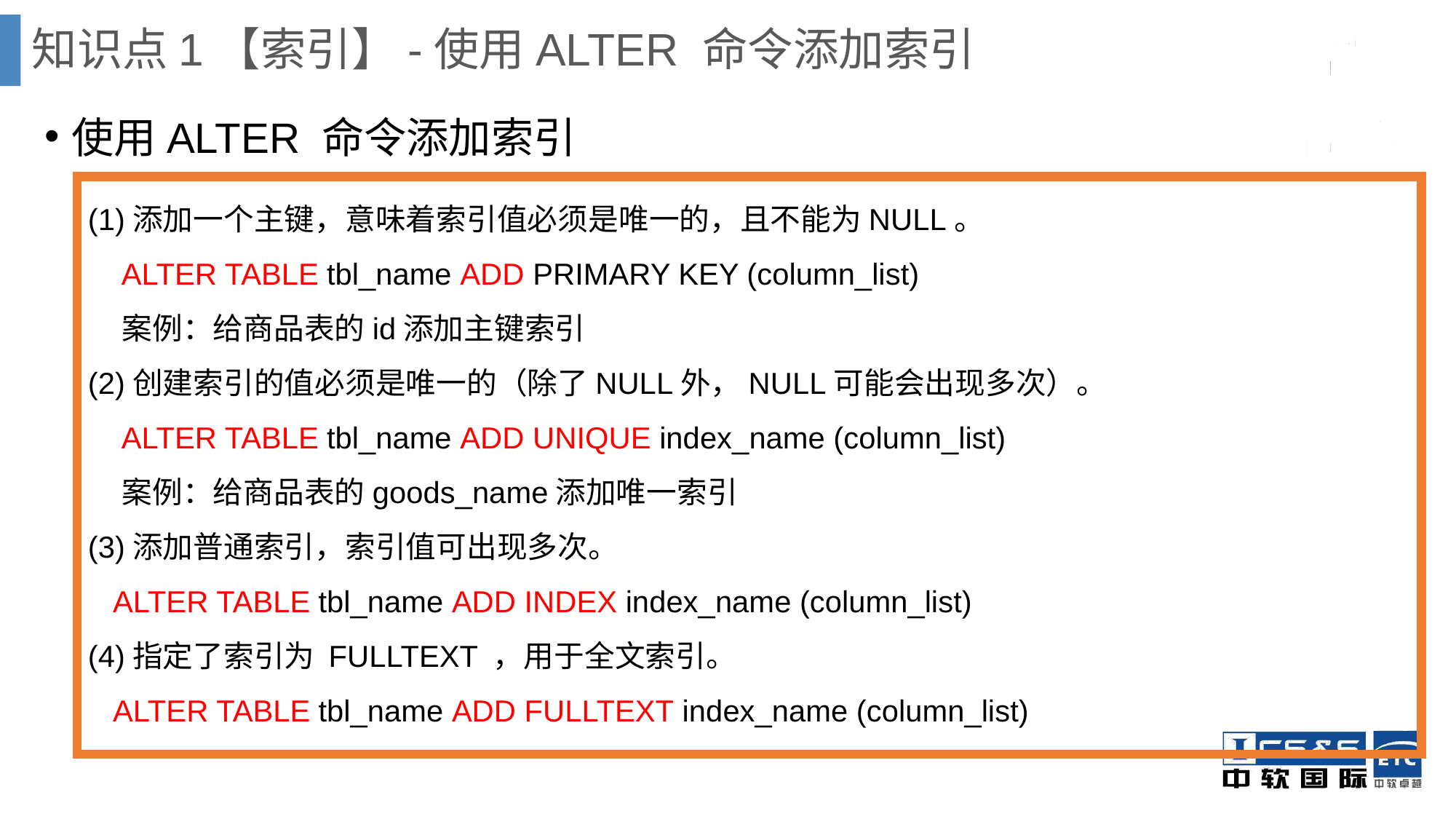

知识点1【索引】-使用ALTER 命令添加索引
使用ALTER 命令添加索引

(1)添加一个主键，意味着索引值必须是唯一的，且不能为NULL。
    ALTER TABLE tbl_name ADD PRIMARY KEY (column_list)
    案例：给商品表的id添加主键索引
(2)创建索引的值必须是唯一的（除了NULL外，NULL可能会出现多次）。
    ALTER TABLE tbl_name ADD UNIQUE index_name (column_list)
    案例：给商品表的goods_name添加唯一索引
(3)添加普通索引，索引值可出现多次。
   ALTER TABLE tbl_name ADD INDEX index_name (column_list)
(4)指定了索引为 FULLTEXT ，用于全文索引。
   ALTER TABLE tbl_name ADD FULLTEXT index_name (column_list)